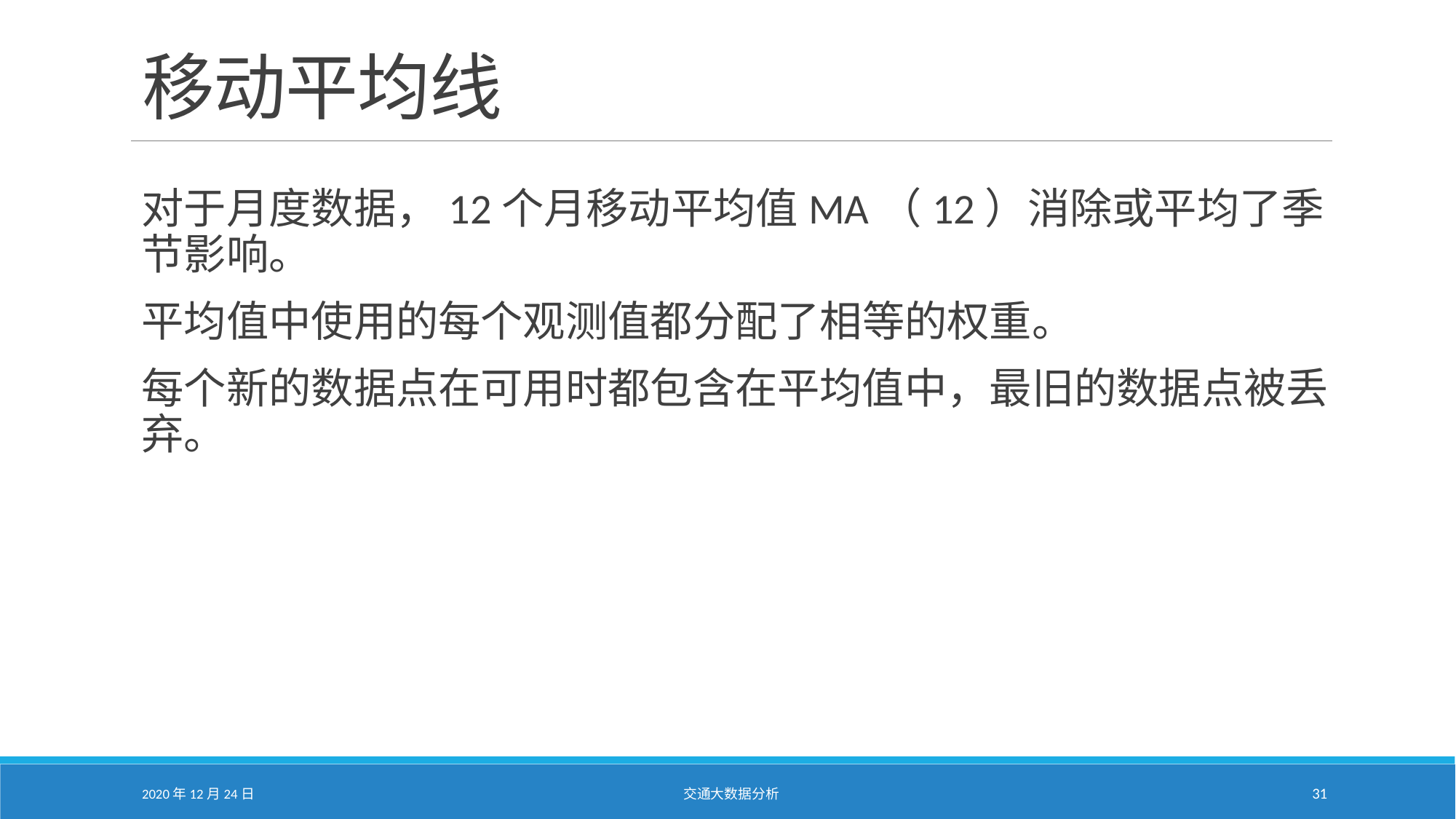

# 移动平均线
对于月度数据，12个月移动平均值MA（12）消除或平均了季节影响。
平均值中使用的每个观测值都分配了相等的权重。
每个新的数据点在可用时都包含在平均值中，最旧的数据点被丢弃。
2020年12月24日
交通大数据分析
31